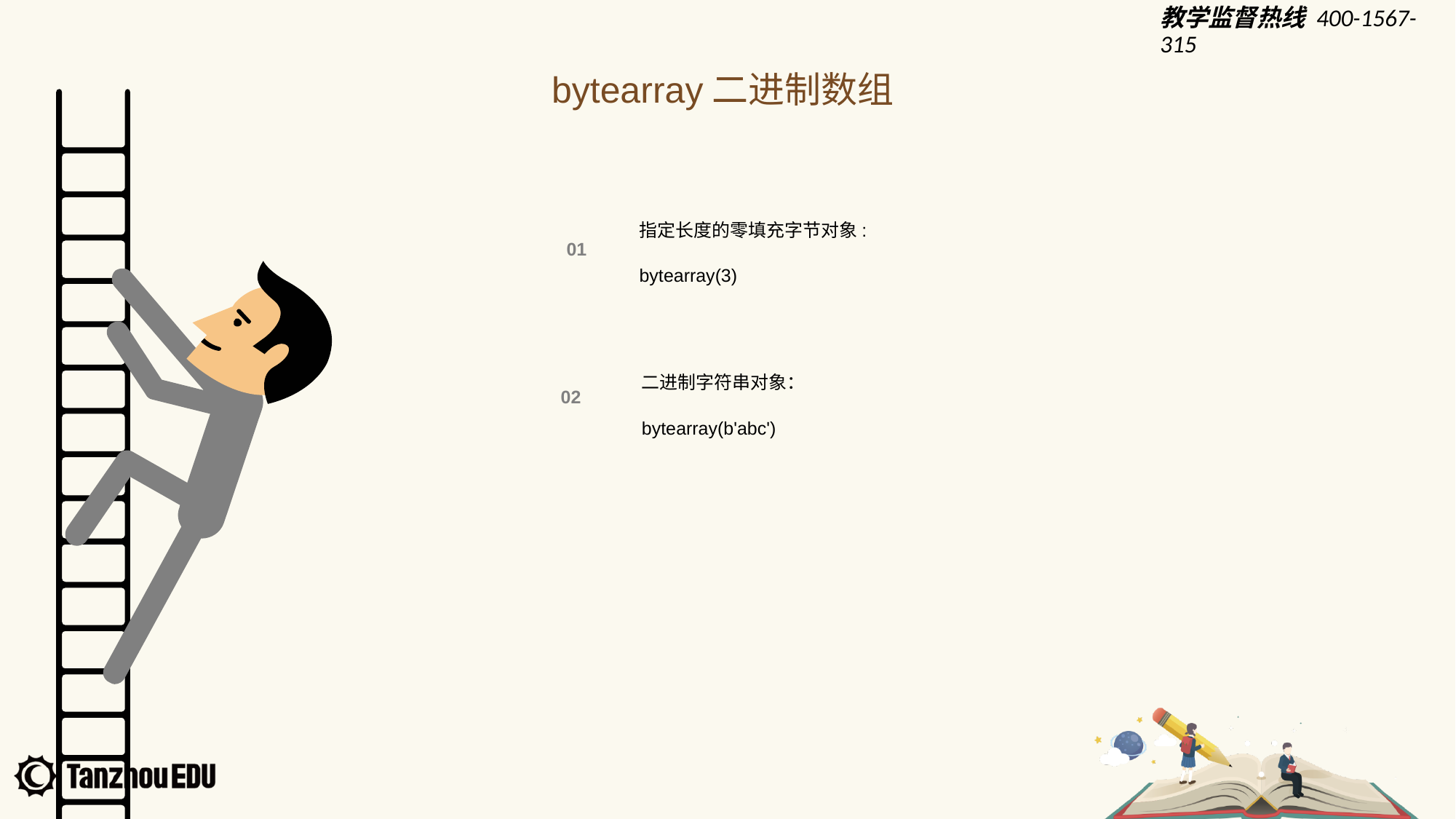

bytearray二进制数组

指定长度的零填充字节对象:

bytearray(3)
01
二进制字符串对象：

bytearray(b'abc')
02